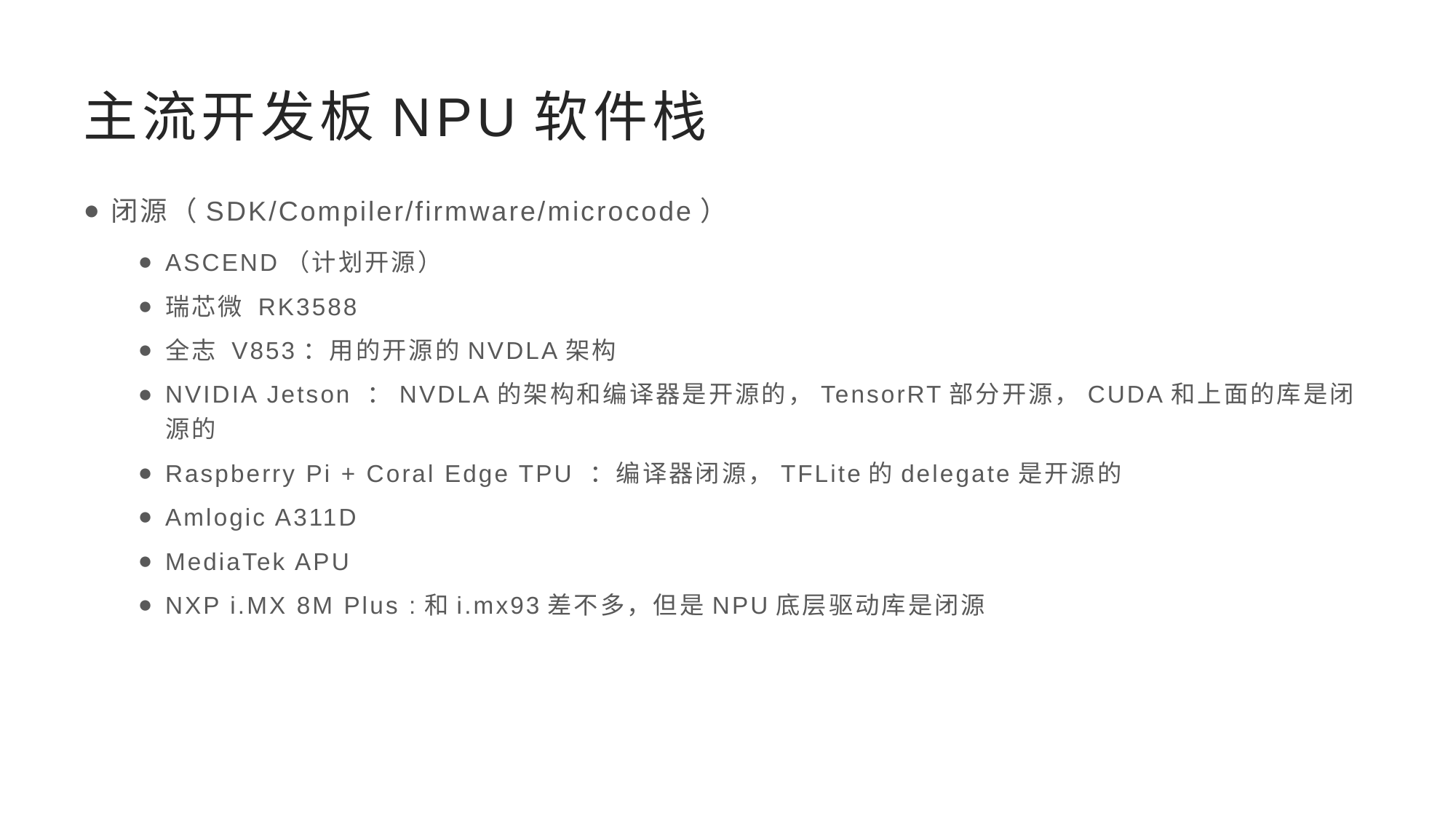

# 主流开发板NPU软件栈
闭源（SDK/Compiler/firmware/microcode）
ASCEND（计划开源）
瑞芯微 RK3588
全志 V853：用的开源的NVDLA架构
NVIDIA Jetson ：NVDLA的架构和编译器是开源的，TensorRT部分开源，CUDA和上面的库是闭源的
Raspberry Pi + Coral Edge TPU ：编译器闭源，TFLite的delegate是开源的
Amlogic A311D
MediaTek APU
NXP i.MX 8M Plus :和i.mx93差不多，但是NPU底层驱动库是闭源